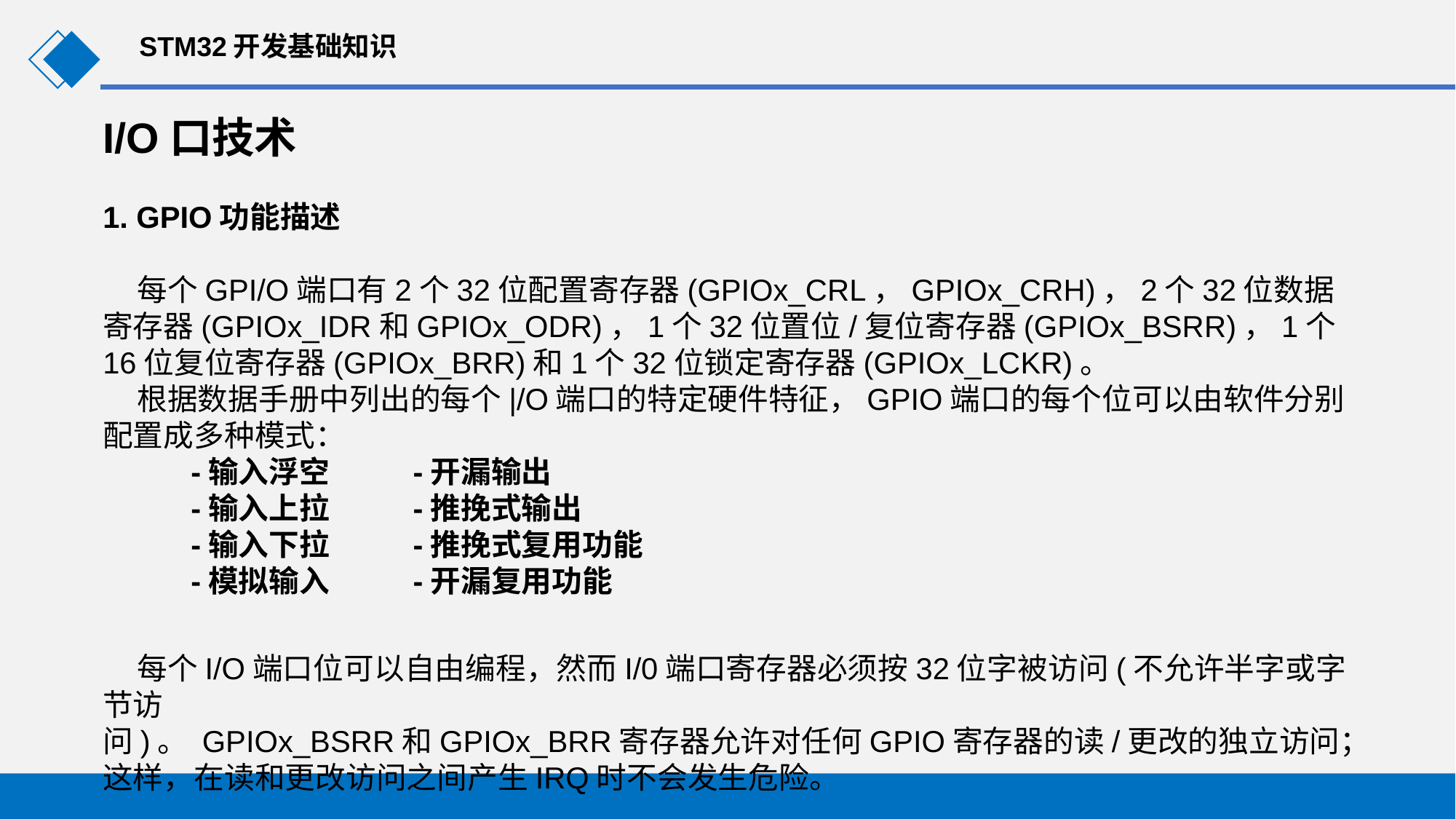

STM32开发基础知识
I/O口技术

1. GPIO功能描述

    每个GPI/O端口有2个32位配置寄存器(GPIOx_CRL，GPIOx_CRH)，2个32位数据寄存器(GPIOx_IDR和GPIOx_ODR)，1个32位置位/复位寄存器(GPIOx_BSRR)，1个16位复位寄存器(GPIOx_BRR)和1个32位锁定寄存器(GPIOx_LCKR)。
    根据数据手册中列出的每个|/O端口的特定硬件特征，GPIO端口的每个位可以由软件分别配置成多种模式：
    -输入浮空           -开漏输出
    -输入上拉           -推挽式输出
    -输入下拉           -推挽式复用功能
    -模拟输入           -开漏复用功能

    每个I/O端口位可以自由编程，然而I/0端口寄存器必须按32位字被访问(不允许半字或字节访
问)。 GPIOx_BSRR和GPIOx_BRR寄存器允许对任何GPIO寄存器的读/更改的独立访问；这样，在读和更改访问之间产生IRQ时不会发生危险。